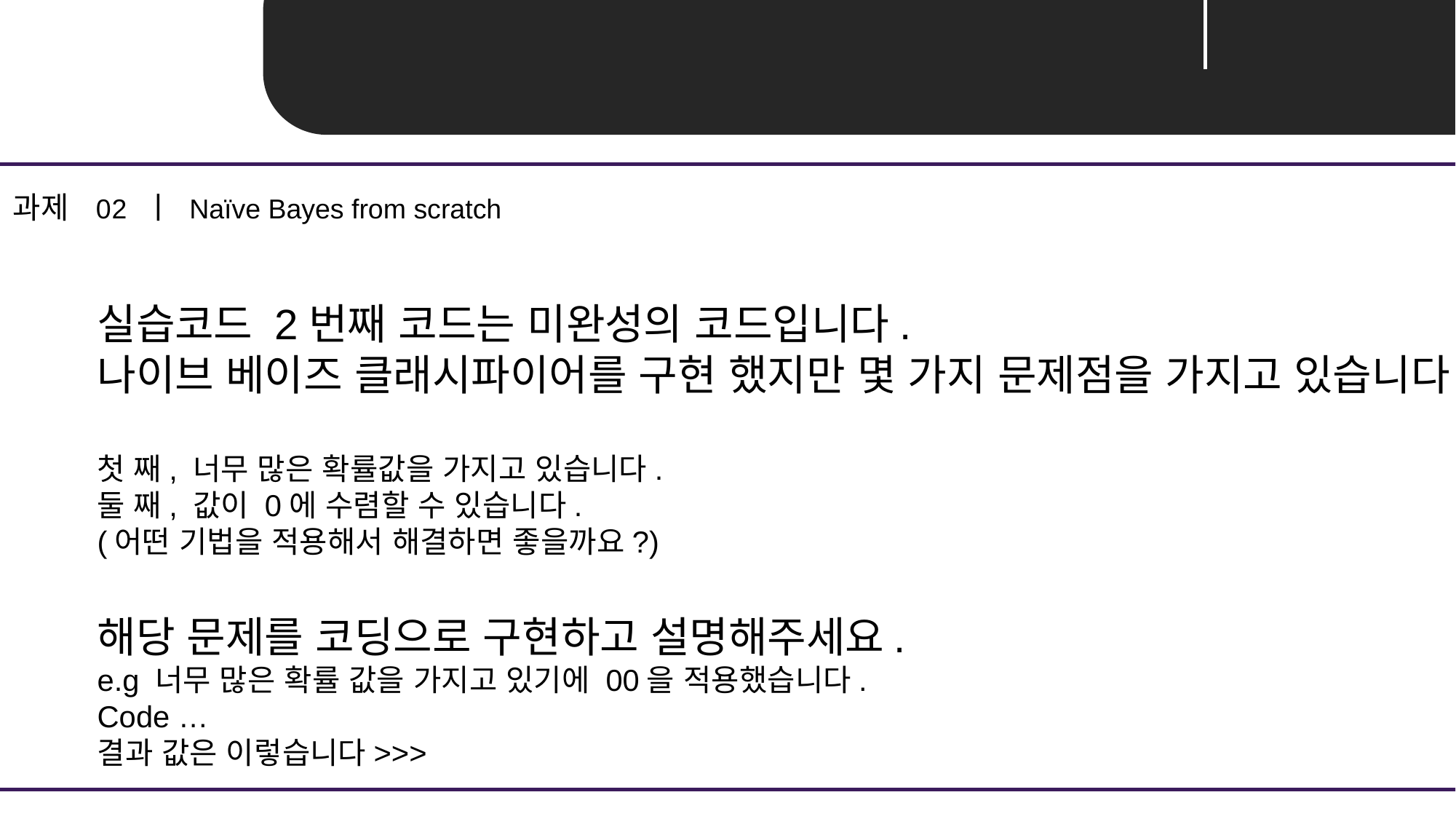

Unit 00 ㅣ 과제 공지
과제  02 ㅣ Naïve Bayes from scratch
실습코드 2번째 코드는 미완성의 코드입니다.
나이브 베이즈 클래시파이어를 구현 했지만 몇 가지 문제점을 가지고 있습니다.

첫 째, 너무 많은 확률값을 가지고 있습니다.
둘 째, 값이 0에 수렴할 수 있습니다.
(어떤 기법을 적용해서 해결하면 좋을까요?)

해당 문제를 코딩으로 구현하고 설명해주세요.
e.g 너무 많은 확률 값을 가지고 있기에 00을 적용했습니다.
Code …
결과 값은 이렇습니다>>>